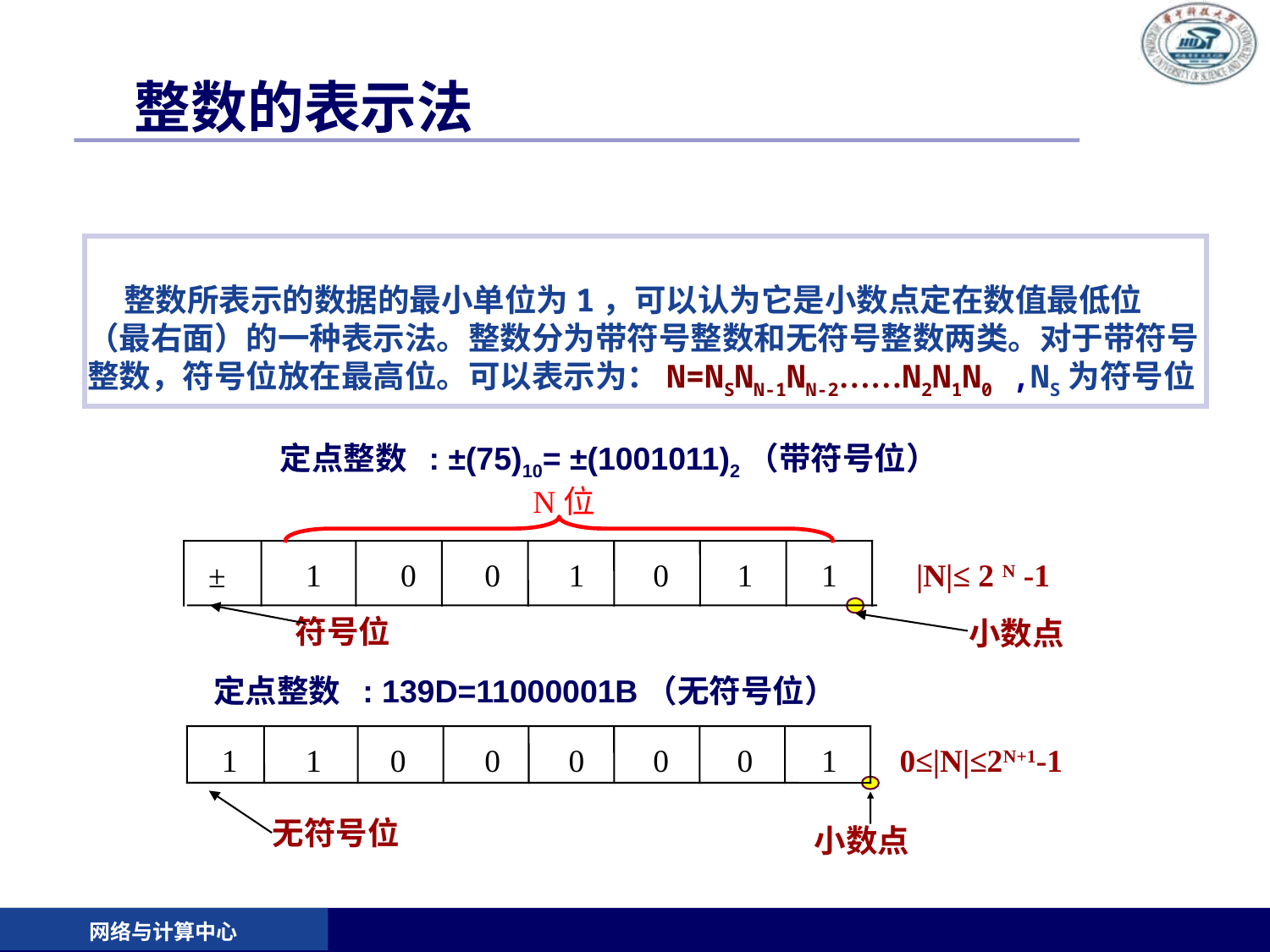

# 整数的表示法

    整数所表示的数据的最小单位为1，可以认为它是小数点定在数值最低位（最右面）的一种表示法。整数分为带符号整数和无符号整数两类。对于带符号整数，符号位放在最高位。可以表示为：N=NSNN-1NN-2……N2N1N0 ,NS为符号位

定点整数  : ±(75)10= ±(1001011)2（带符号位）
N位

1
0
0
1
0
1
1
|N|≤ 2 N -1
±

      符号位

定点整数  : 139D=11000001B（无符号位）

1
1
0
0
0
0
0
1
0≤|N|≤2N+1-1

      无符号位
小数点
小数点
网络与计算中心